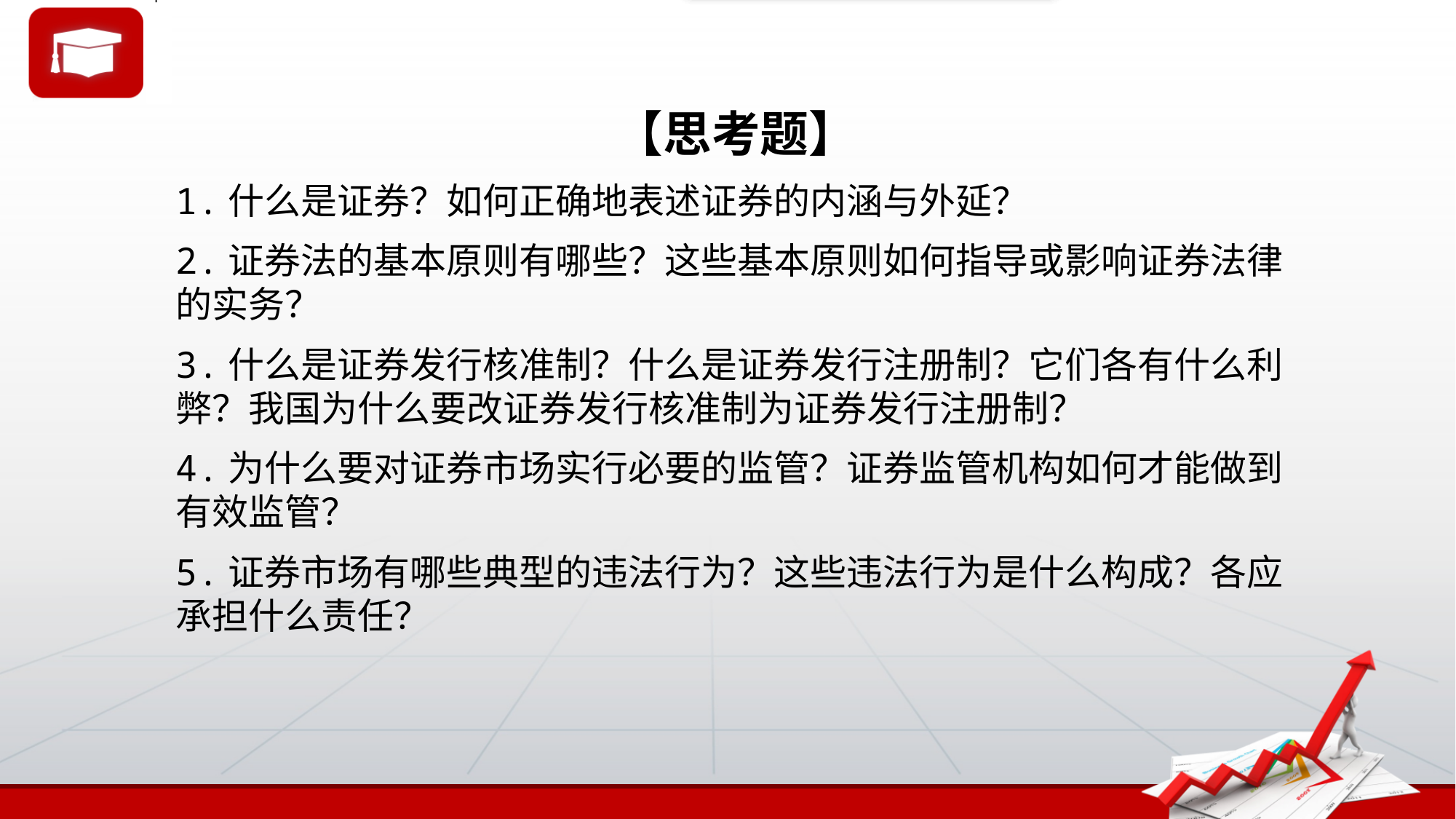

【思考题】
1.什么是证券？如何正确地表述证券的内涵与外延？
2.证券法的基本原则有哪些？这些基本原则如何指导或影响证券法律的实务？
3.什么是证券发行核准制？什么是证券发行注册制？它们各有什么利弊？我国为什么要改证券发行核准制为证券发行注册制？
4.为什么要对证券市场实行必要的监管？证券监管机构如何才能做到有效监管？
5.证券市场有哪些典型的违法行为？这些违法行为是什么构成？各应承担什么责任？